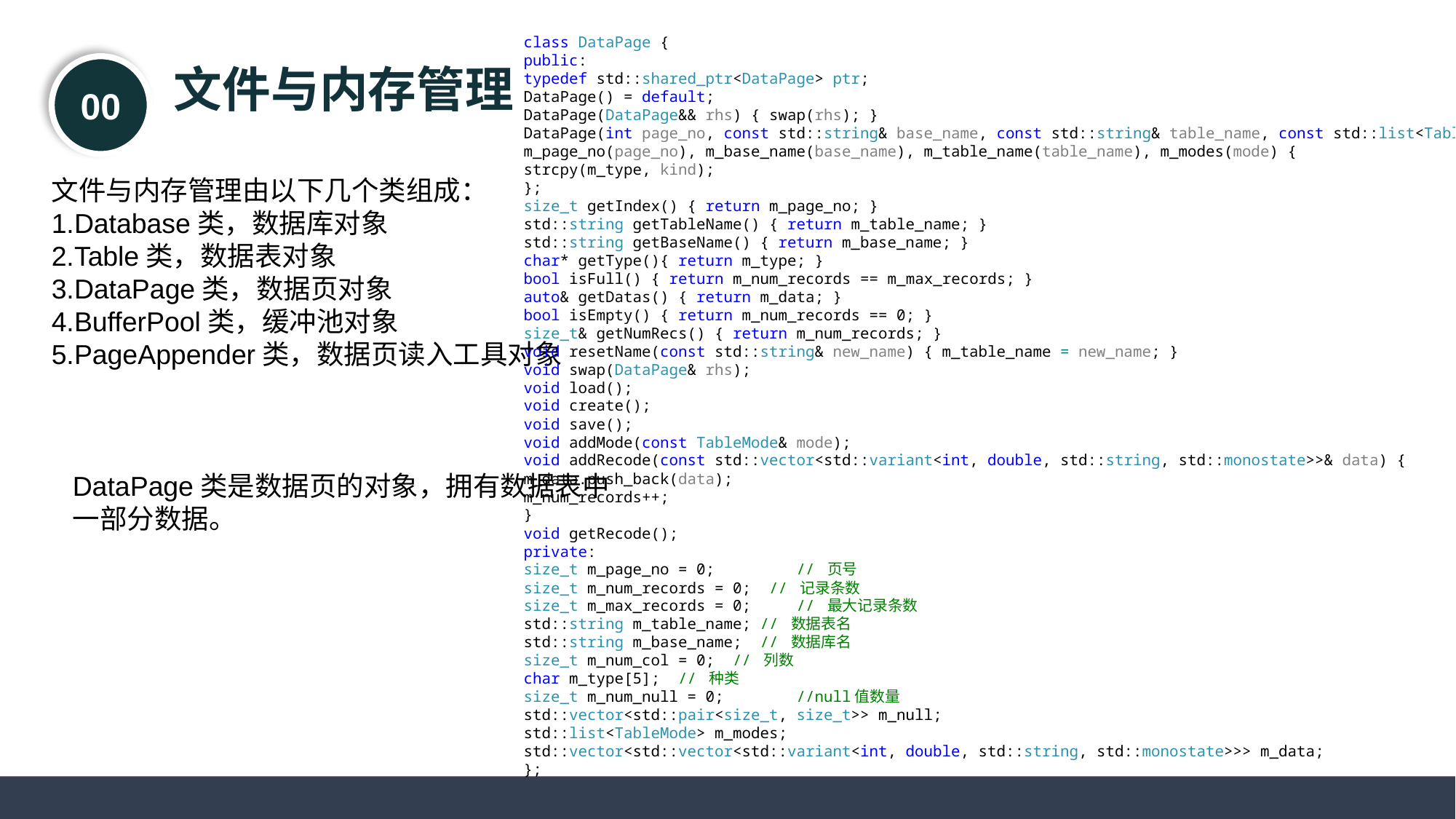

class DataPage {
public:
typedef std::shared_ptr<DataPage> ptr;
DataPage() = default;
DataPage(DataPage&& rhs) { swap(rhs); }
DataPage(int page_no, const std::string& base_name, const std::string& table_name, const std::list<TableMode>& mode, const char* kind) :
m_page_no(page_no), m_base_name(base_name), m_table_name(table_name), m_modes(mode) {
strcpy(m_type, kind);
};
size_t getIndex() { return m_page_no; }
std::string getTableName() { return m_table_name; }
std::string getBaseName() { return m_base_name; }
char* getType(){ return m_type; }
bool isFull() { return m_num_records == m_max_records; }
auto& getDatas() { return m_data; }
bool isEmpty() { return m_num_records == 0; }
size_t& getNumRecs() { return m_num_records; }
void resetName(const std::string& new_name) { m_table_name = new_name; }
void swap(DataPage& rhs);
void load();
void create();
void save();
void addMode(const TableMode& mode);
void addRecode(const std::vector<std::variant<int, double, std::string, std::monostate>>& data) {
m_data.push_back(data);
m_num_records++;
}
void getRecode();
private:
size_t m_page_no = 0;         // 页号
size_t m_num_records = 0;  // 记录条数
size_t m_max_records = 0;     // 最大记录条数
std::string m_table_name; // 数据表名
std::string m_base_name;  // 数据库名
size_t m_num_col = 0;  // 列数
char m_type[5];  // 种类
size_t m_num_null = 0;        //null值数量
std::vector<std::pair<size_t, size_t>> m_null;
std::list<TableMode> m_modes;
std::vector<std::vector<std::variant<int, double, std::string, std::monostate>>> m_data;
};
文件与内存管理
00
文件与内存管理由以下几个类组成：
1.Database类，数据库对象
2.Table类，数据表对象
3.DataPage类，数据页对象
4.BufferPool类，缓冲池对象
5.PageAppender类，数据页读入工具对象
DataPage类是数据页的对象，拥有数据表中
一部分数据。